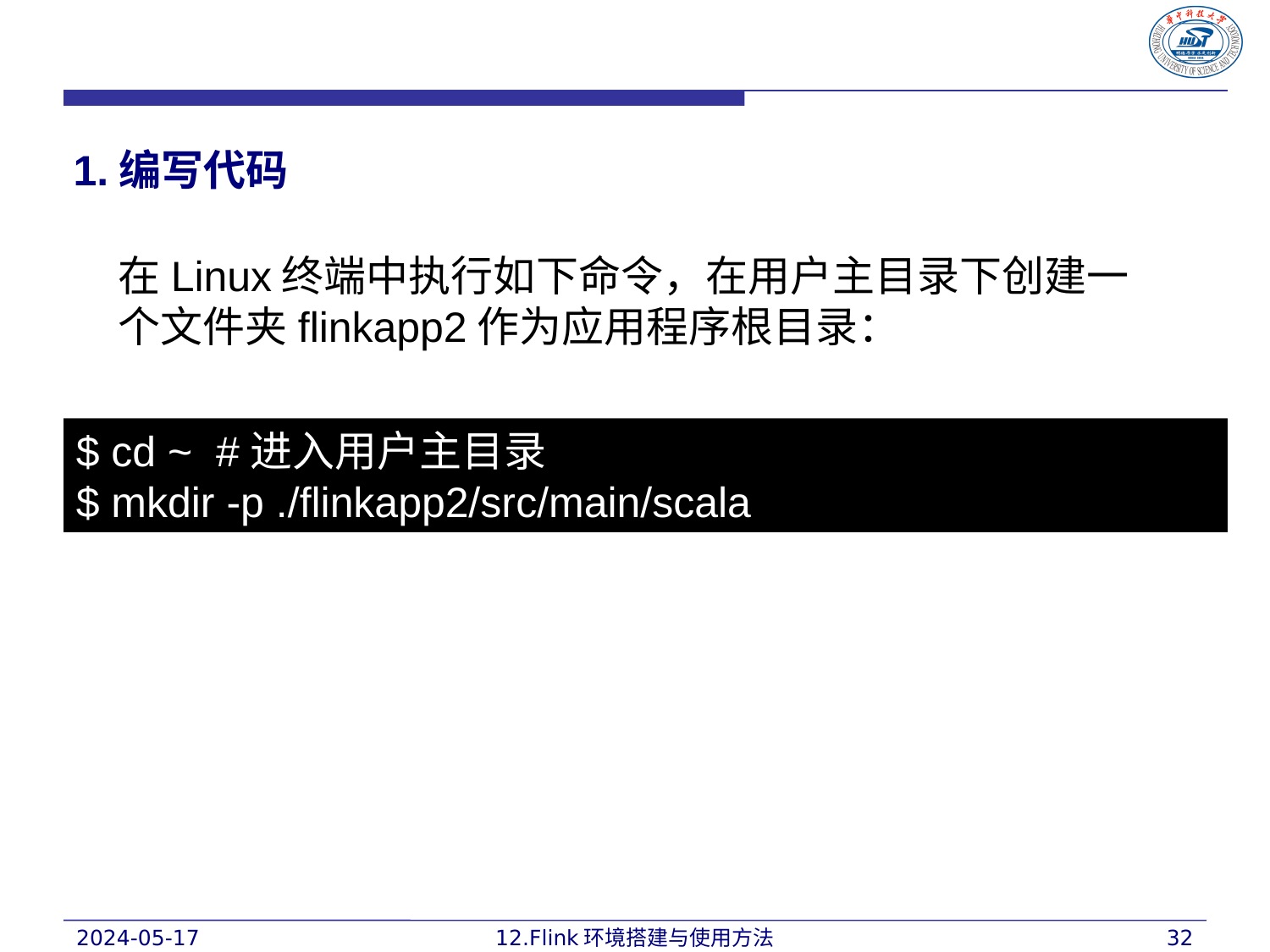

1.编写代码
在Linux终端中执行如下命令，在用户主目录下创建一个文件夹flinkapp2作为应用程序根目录：
$ cd ~  #进入用户主目录
$ mkdir -p ./flinkapp2/src/main/scala
2024-05-17
12.Flink环境搭建与使用方法
32